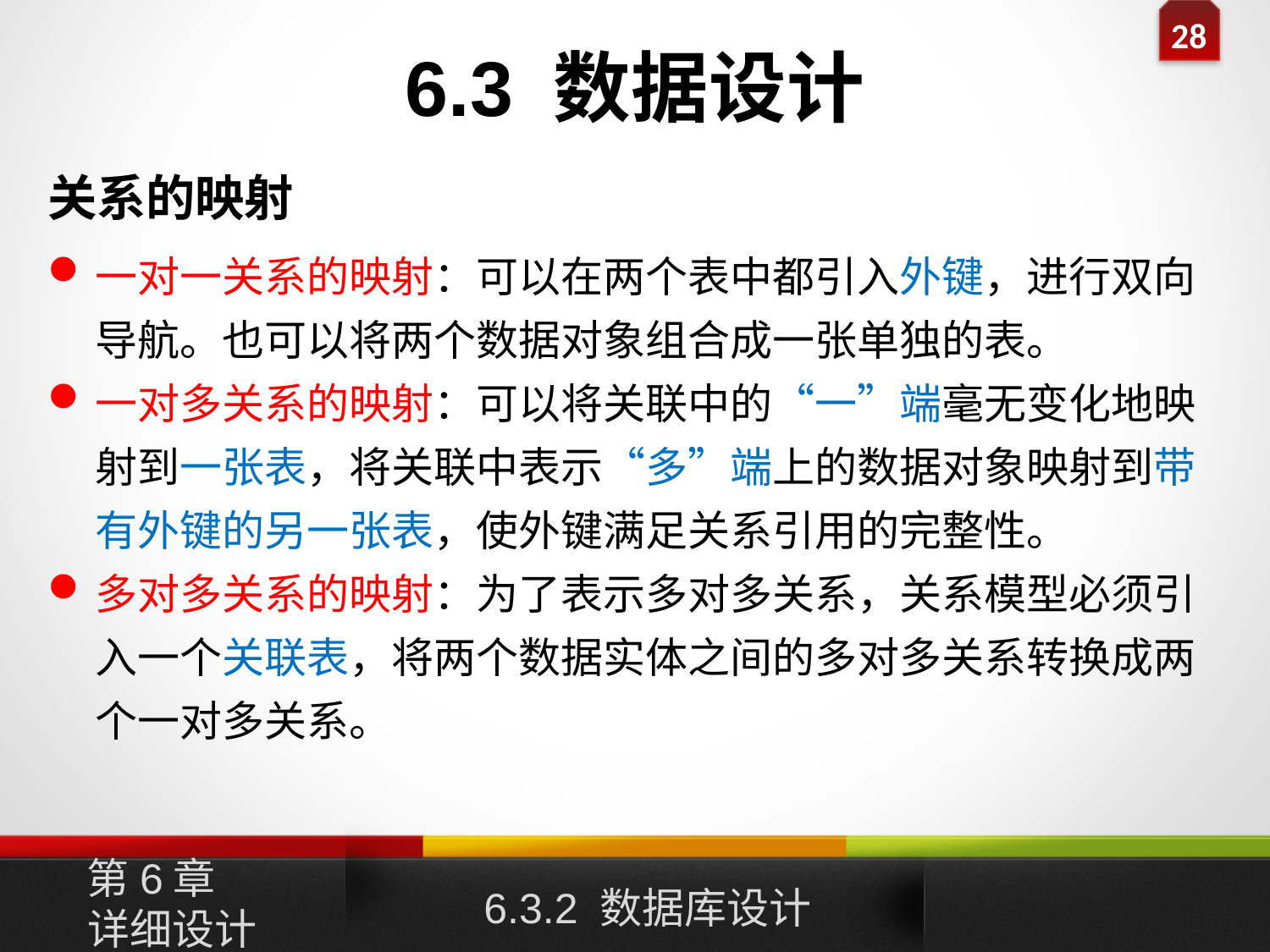

# 6.3 数据设计
关系的映射
一对一关系的映射：可以在两个表中都引入外键，进行双向导航。也可以将两个数据对象组合成一张单独的表。
一对多关系的映射：可以将关联中的“一”端毫无变化地映射到一张表，将关联中表示“多”端上的数据对象映射到带有外键的另一张表，使外键满足关系引用的完整性。
多对多关系的映射：为了表示多对多关系，关系模型必须引入一个关联表，将两个数据实体之间的多对多关系转换成两个一对多关系。
第6章
详细设计
6.3.2 数据库设计